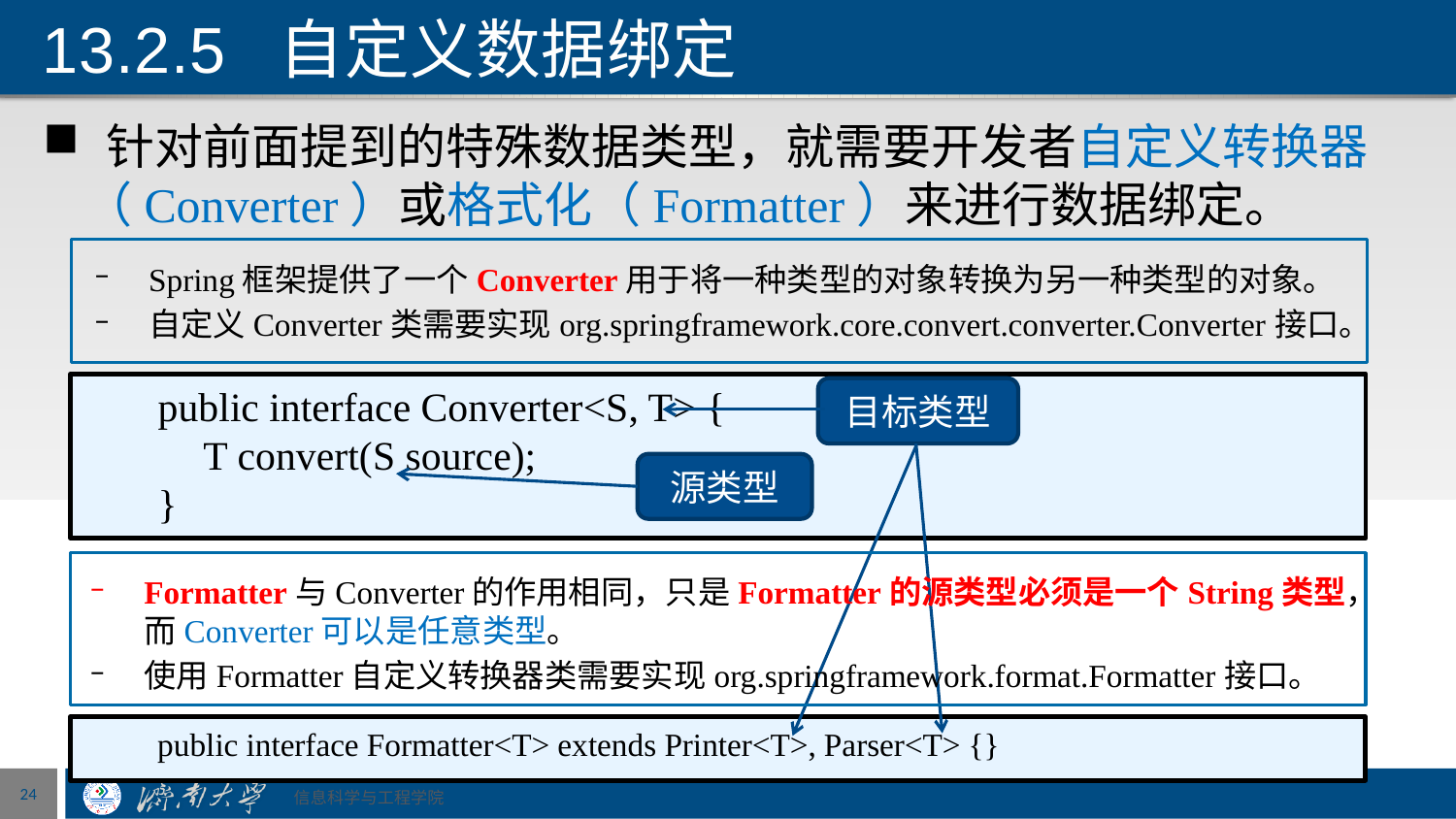

# 13.2.5  自定义数据绑定
 针对前面提到的特殊数据类型，就需要开发者自定义转换器（Converter）或格式化（Formatter）来进行数据绑定。

Spring框架提供了一个Converter用于将一种类型的对象转换为另一种类型的对象。
自定义Converter类需要实现org.springframework.core.convert.converter.Converter接口。
public interface Converter<S, T> {
	T convert(S source);
}

目标类型
源类型

Formatter与Converter的作用相同，只是Formatter的源类型必须是一个String类型，而Converter可以是任意类型。
使用Formatter自定义转换器类需要实现org.springframework.format.Formatter接口。

public interface Formatter<T> extends Printer<T>, Parser<T> {}